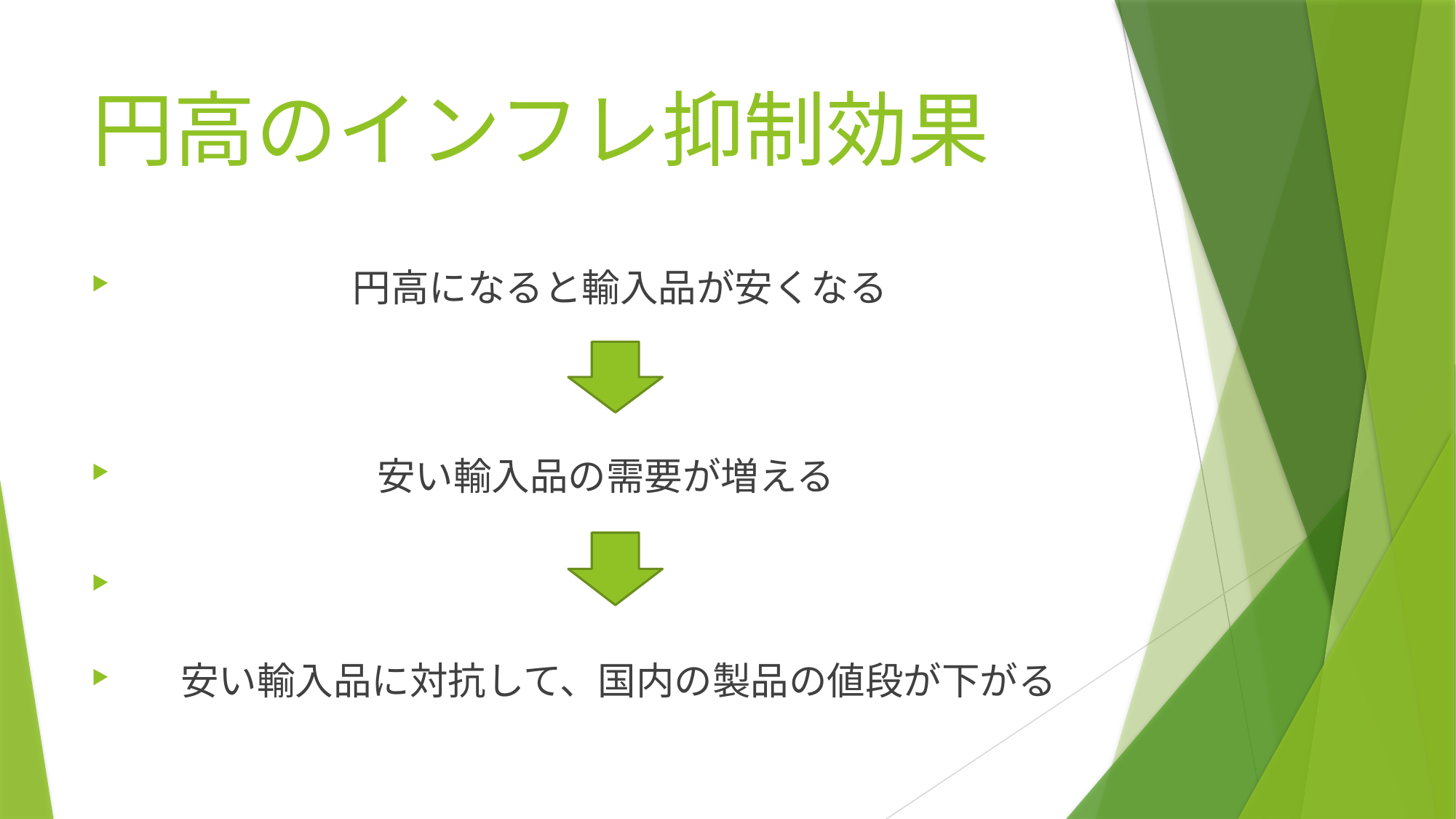

# 円高のインフレ抑制効果
　　　　　　　　　円高になると輸入品が安くなる

　　　　　　　　　　安い輸入品の需要が増える

　　安い輸入品に対抗して、国内の製品の値段が下がる